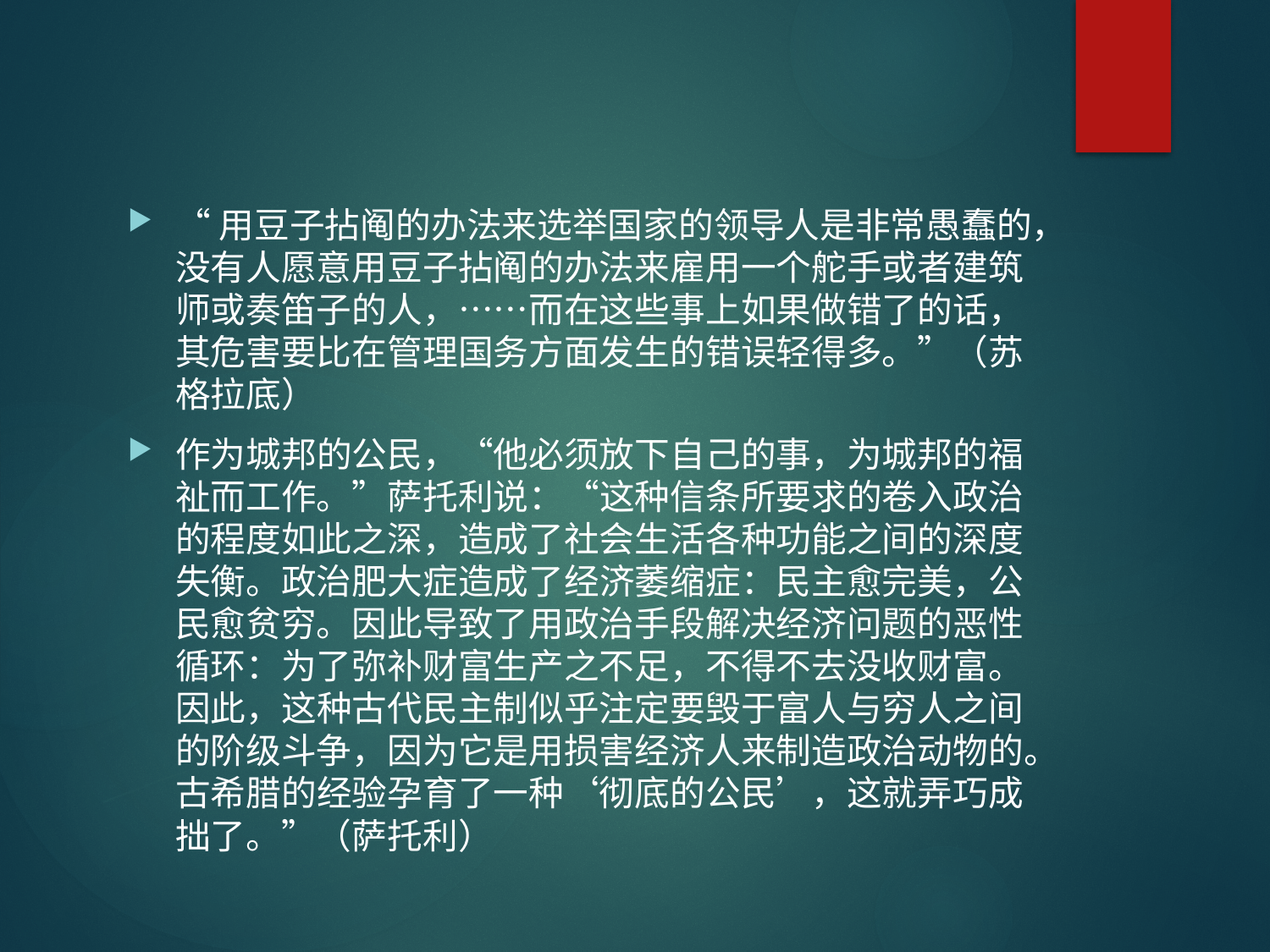

“用豆子拈阄的办法来选举国家的领导人是非常愚蠢的，没有人愿意用豆子拈阄的办法来雇用一个舵手或者建筑师或奏笛子的人，……而在这些事上如果做错了的话，其危害要比在管理国务方面发生的错误轻得多。”（苏格拉底）
作为城邦的公民，“他必须放下自己的事，为城邦的福祉而工作。”萨托利说：“这种信条所要求的卷入政治的程度如此之深，造成了社会生活各种功能之间的深度失衡。政治肥大症造成了经济萎缩症：民主愈完美，公民愈贫穷。因此导致了用政治手段解决经济问题的恶性循环：为了弥补财富生产之不足，不得不去没收财富。因此，这种古代民主制似乎注定要毁于富人与穷人之间的阶级斗争，因为它是用损害经济人来制造政治动物的。古希腊的经验孕育了一种‘彻底的公民’，这就弄巧成拙了。”（萨托利）